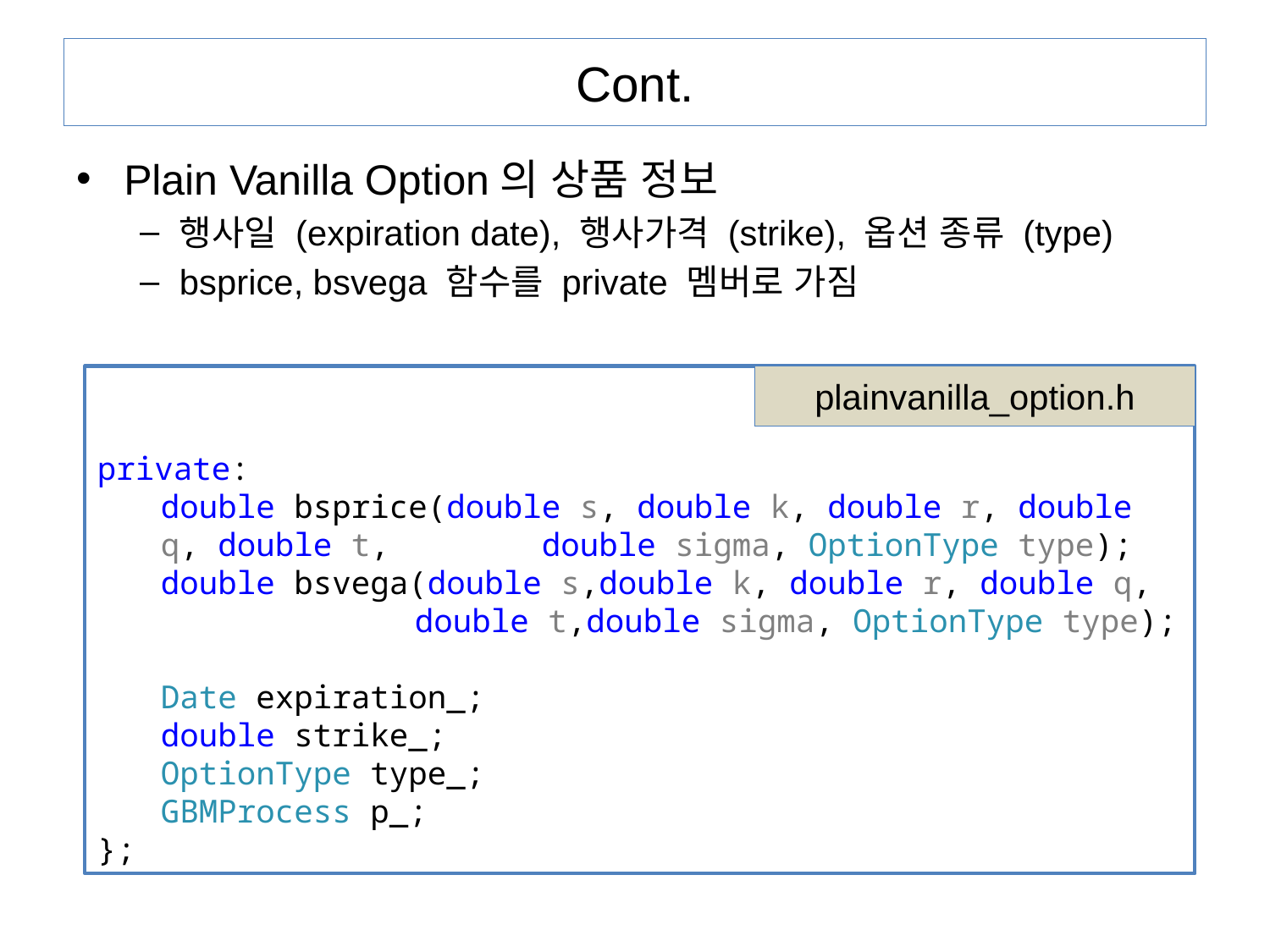

# Cont.
Plain Vanilla Option의 상품 정보
행사일 (expiration date), 행사가격 (strike), 옵션 종류 (type)
bsprice, bsvega 함수를 private 멤버로 가짐

private:
double bsprice(double s, double k, double r, double q, double t, 		double sigma, OptionType type);
double bsvega(double s,double k, double r, double q,
		double t,double sigma, OptionType type);

Date expiration_;
double strike_;
OptionType type_;
GBMProcess p_;
};
plainvanilla_option.h